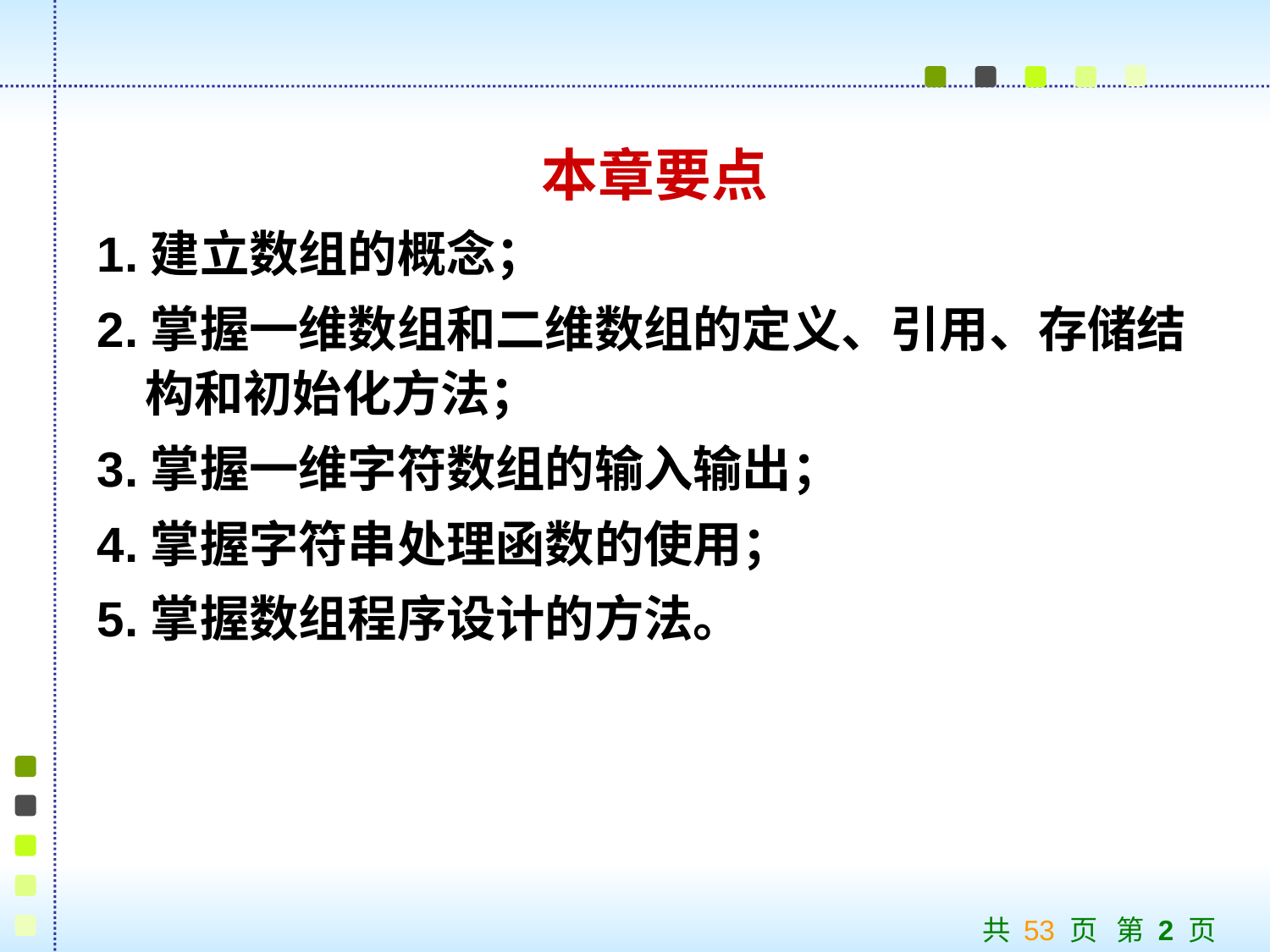

本章要点
1.建立数组的概念；
2.掌握一维数组和二维数组的定义、引用、存储结构和初始化方法；
3.掌握一维字符数组的输入输出；
4.掌握字符串处理函数的使用；
5.掌握数组程序设计的方法。
共 53 页   第 2 页